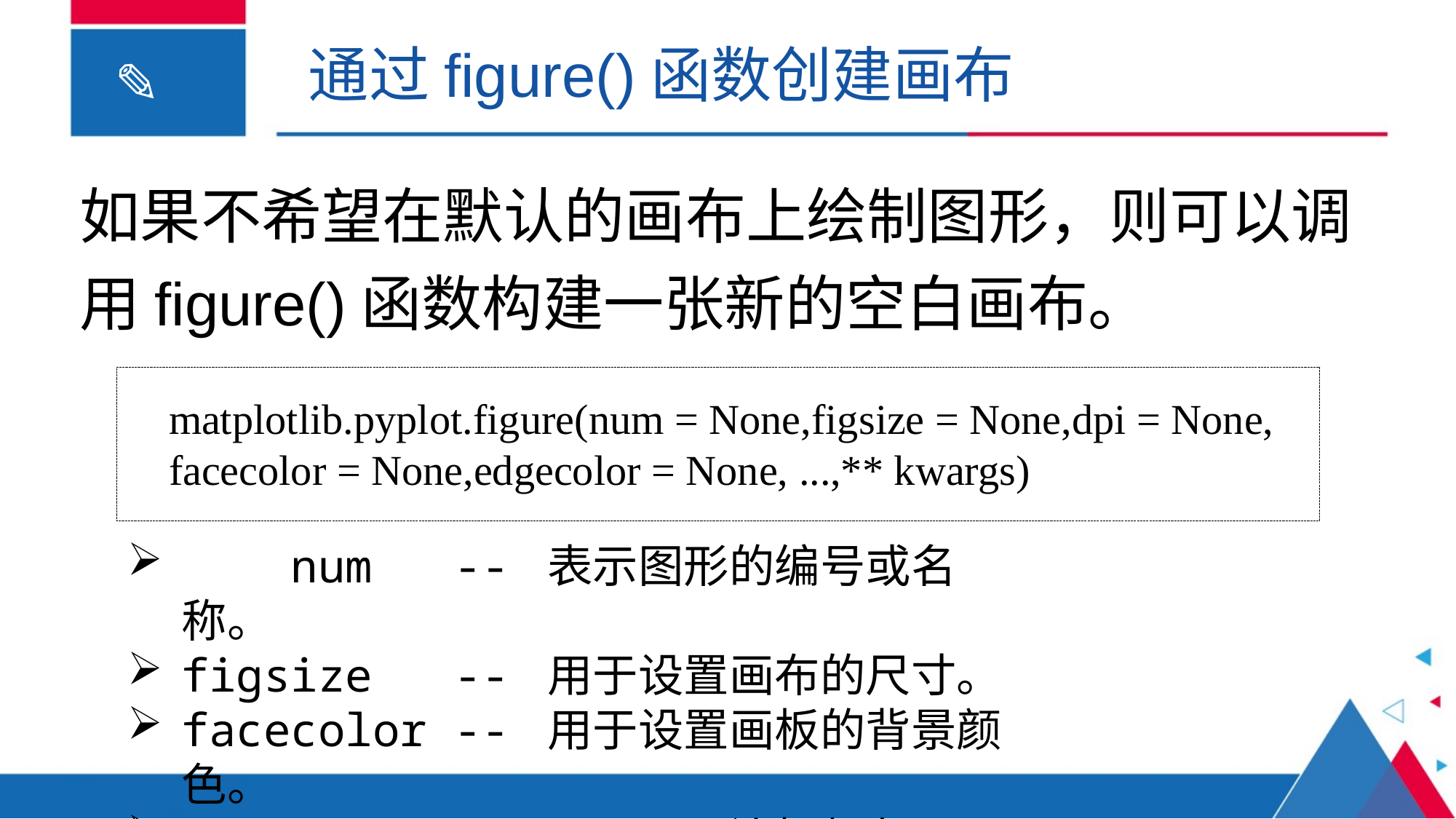

通过figure()函数创建画布
如果不希望在默认的画布上绘制图形，则可以调用figure()函数构建一张新的空白画布。

matplotlib.pyplot.figure(num = None,figsize = None,dpi = None,
facecolor = None,edgecolor = None, ...,** kwargs)
    num   -- 表示图形的编号或名称。
figsize   -- 用于设置画布的尺寸。
facecolor -- 用于设置画板的背景颜色。
edgecolor -- 用于显示边框颜色。